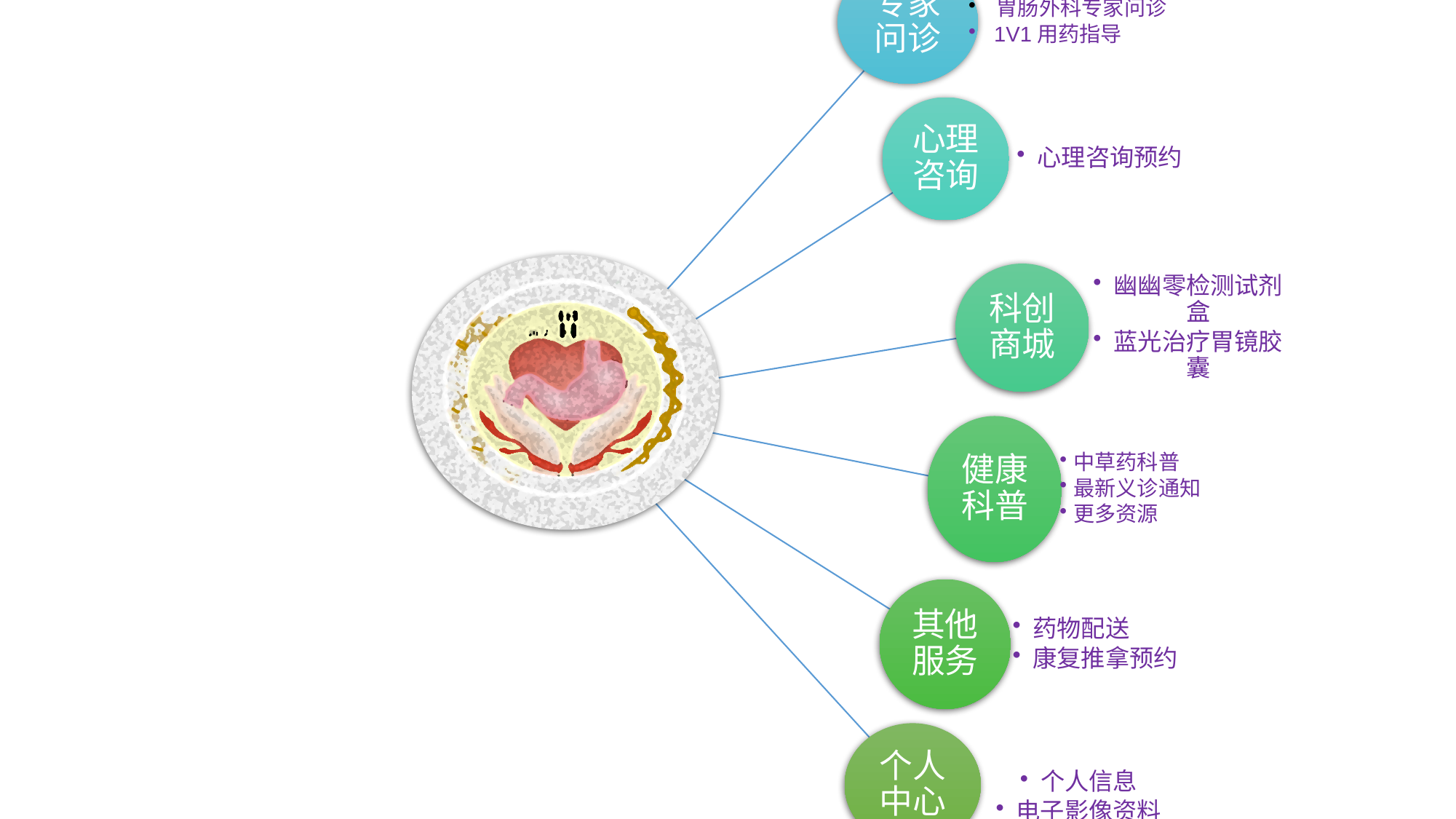

专家问诊
  胃肠外科专家问诊
  1V1用药指导
心理咨询
心理咨询预约
科创商城
幽幽零检测试剂盒
蓝光治疗胃镜胶囊
健康科普
中草药科普
最新义诊通知
更多资源
其他服务
药物配送
康复推拿预约
个人中心

个人信息
电子影像资料

#